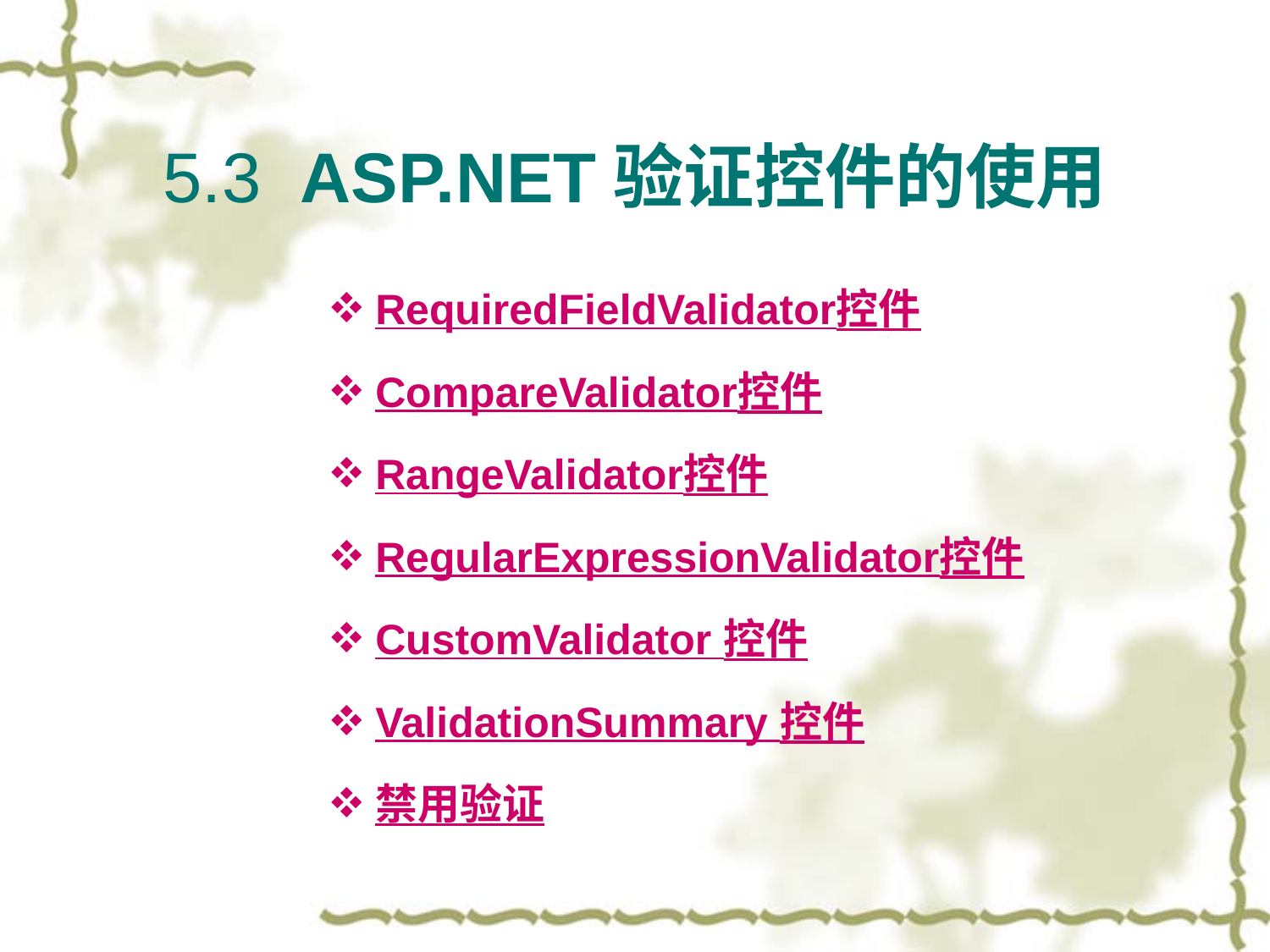

# 5.3  ASP.NET验证控件的使用
RequiredFieldValidator控件
CompareValidator控件
RangeValidator控件
RegularExpressionValidator控件
CustomValidator 控件
ValidationSummary 控件
禁用验证